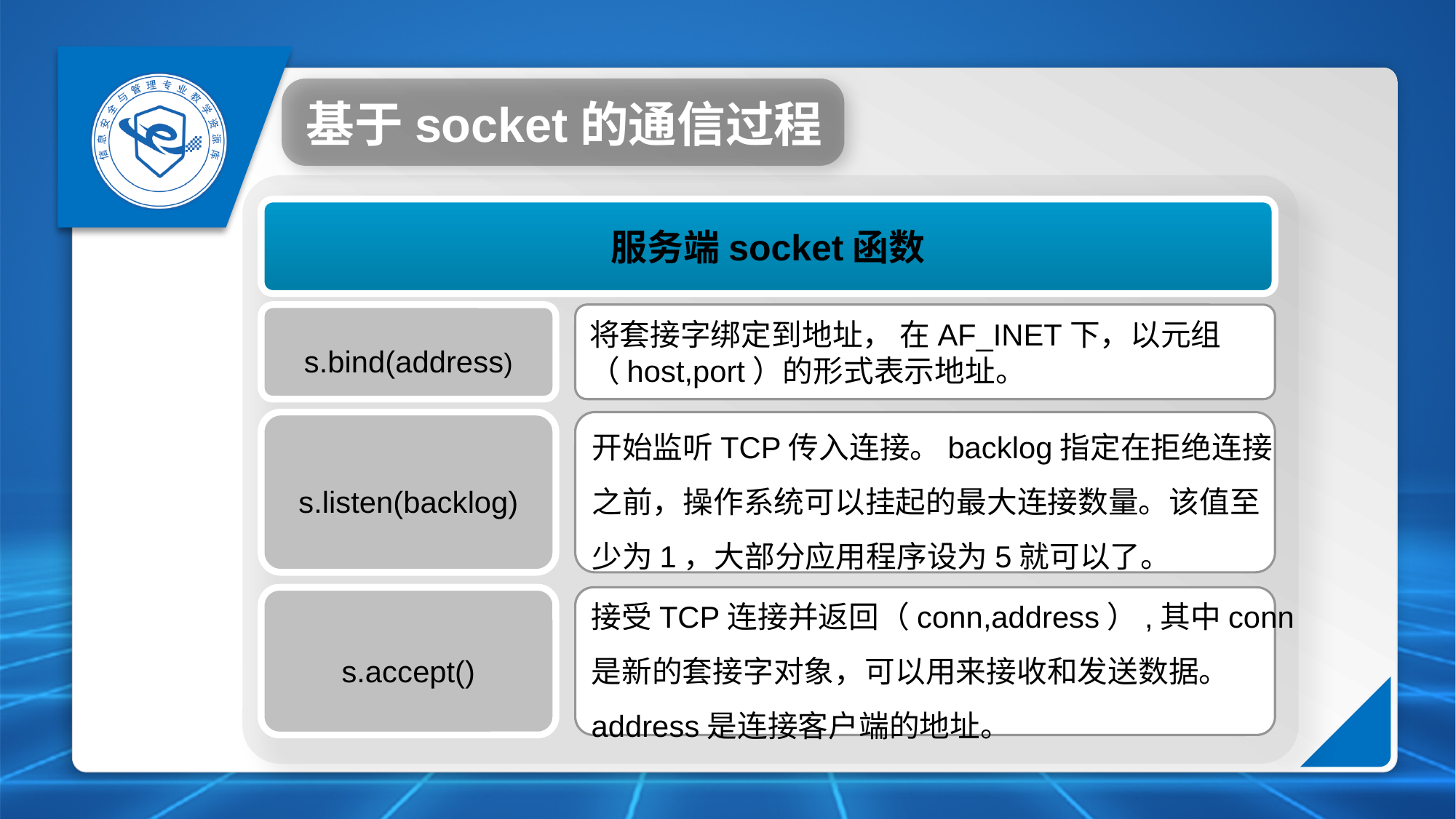

基于socket的通信过程

服务端socket函数
s.bind(address)
将套接字绑定到地址， 在AF_INET下，以元组
（host,port）的形式表示地址。
s.listen(backlog)
开始监听TCP传入连接。backlog指定在拒绝连接
之前，操作系统可以挂起的最大连接数量。该值至
少为1，大部分应用程序设为5就可以了。
s.accept()
接受TCP连接并返回（conn,address）,其中conn
是新的套接字对象，可以用来接收和发送数据。
address是连接客户端的地址。